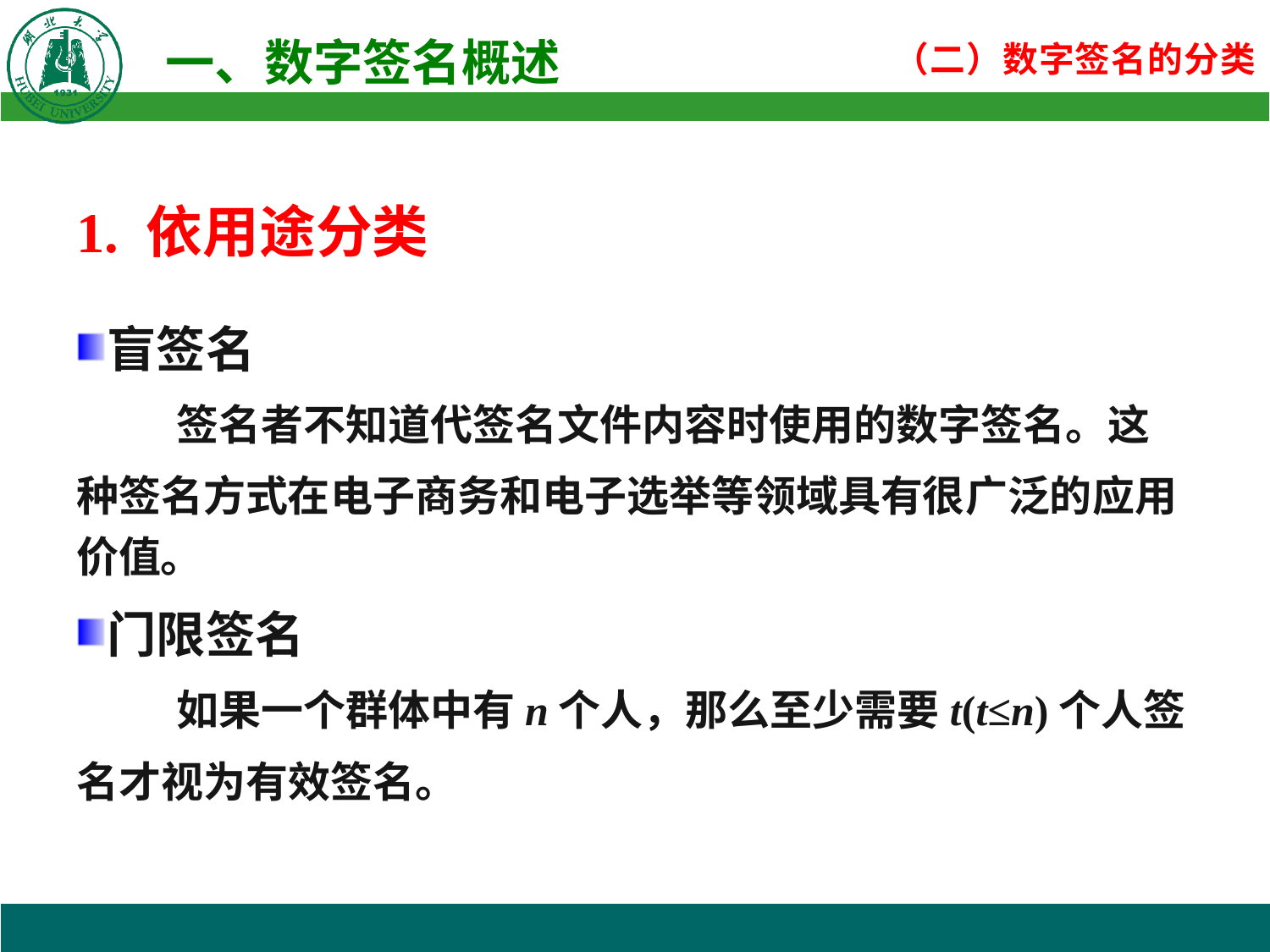

1. 依用途分类
盲签名
签名者不知道代签名文件内容时使用的数字签名。这
种签名方式在电子商务和电子选举等领域具有很广泛的应用价值。
门限签名
如果一个群体中有n个人，那么至少需要t(t≤n)个人签
名才视为有效签名。